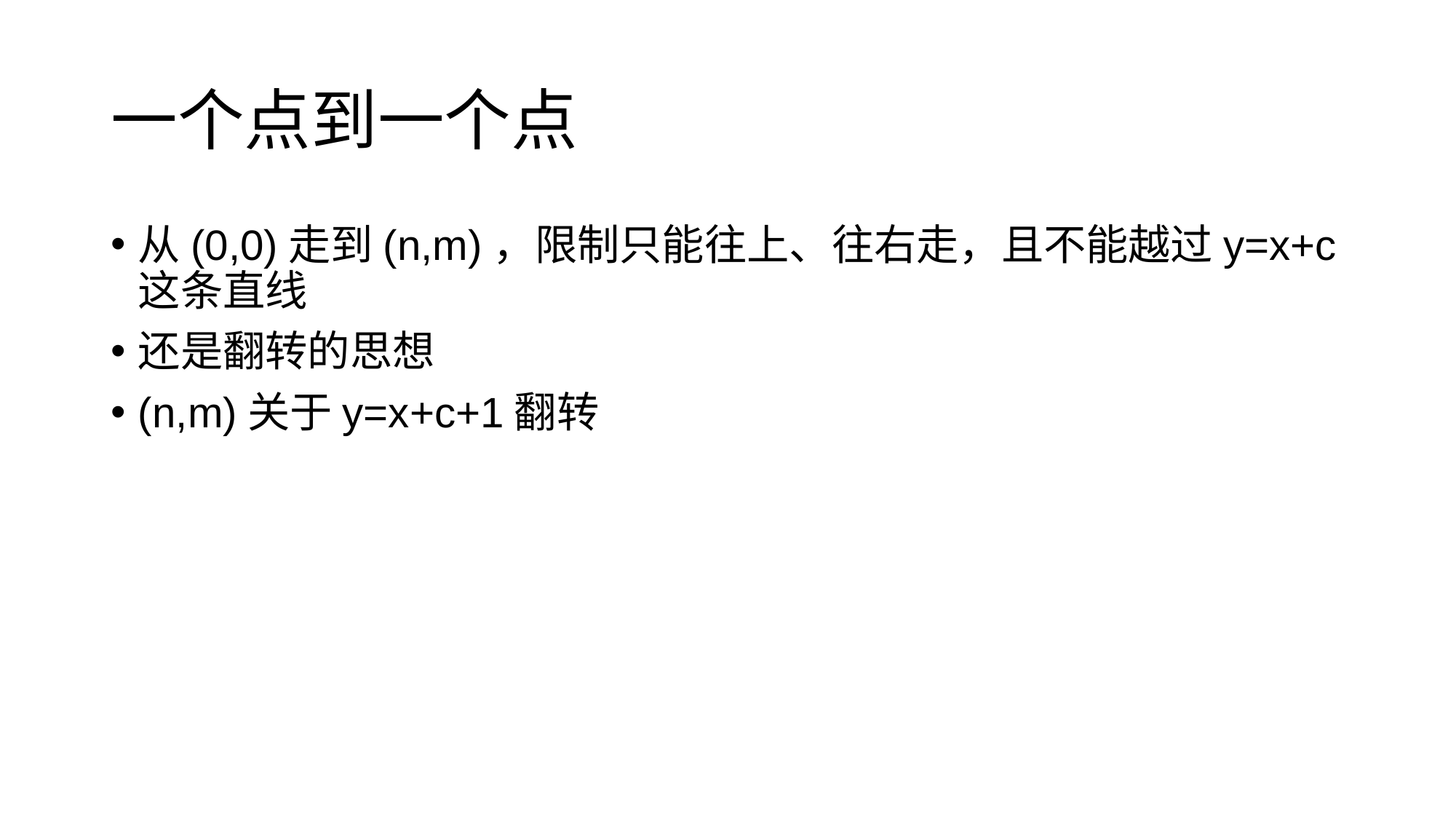

# 一个点到一个点
从(0,0)走到(n,m)，限制只能往上、往右走，且不能越过y=x+c这条直线
还是翻转的思想
(n,m)关于y=x+c+1翻转